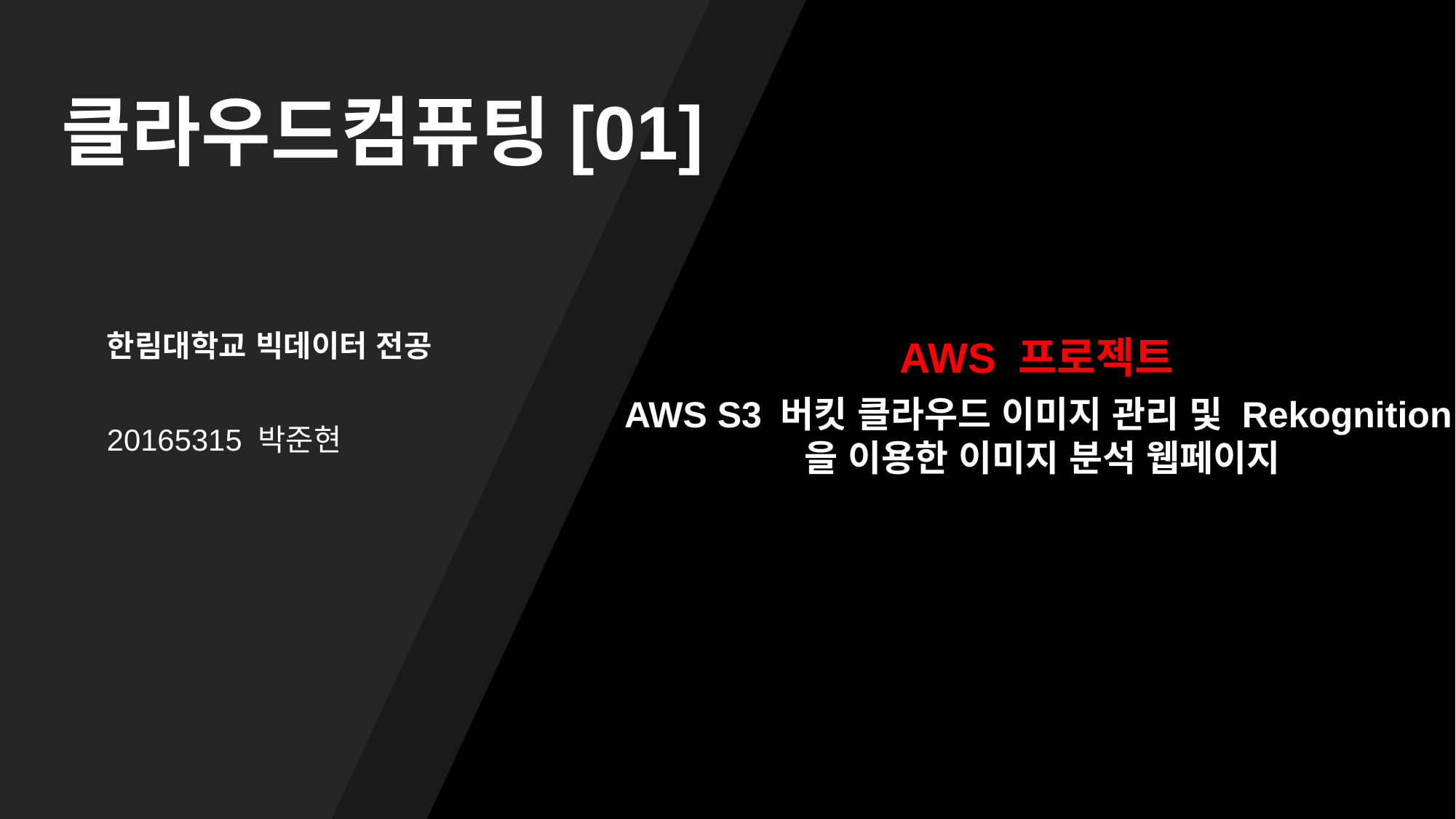

클라우드컴퓨팅[01]
한림대학교 빅데이터 전공
20165315 박준현
AWS 프로젝트
AWS S3 버킷 클라우드 이미지 관리 및 Rekognition을 이용한 이미지 분석 웹페이지